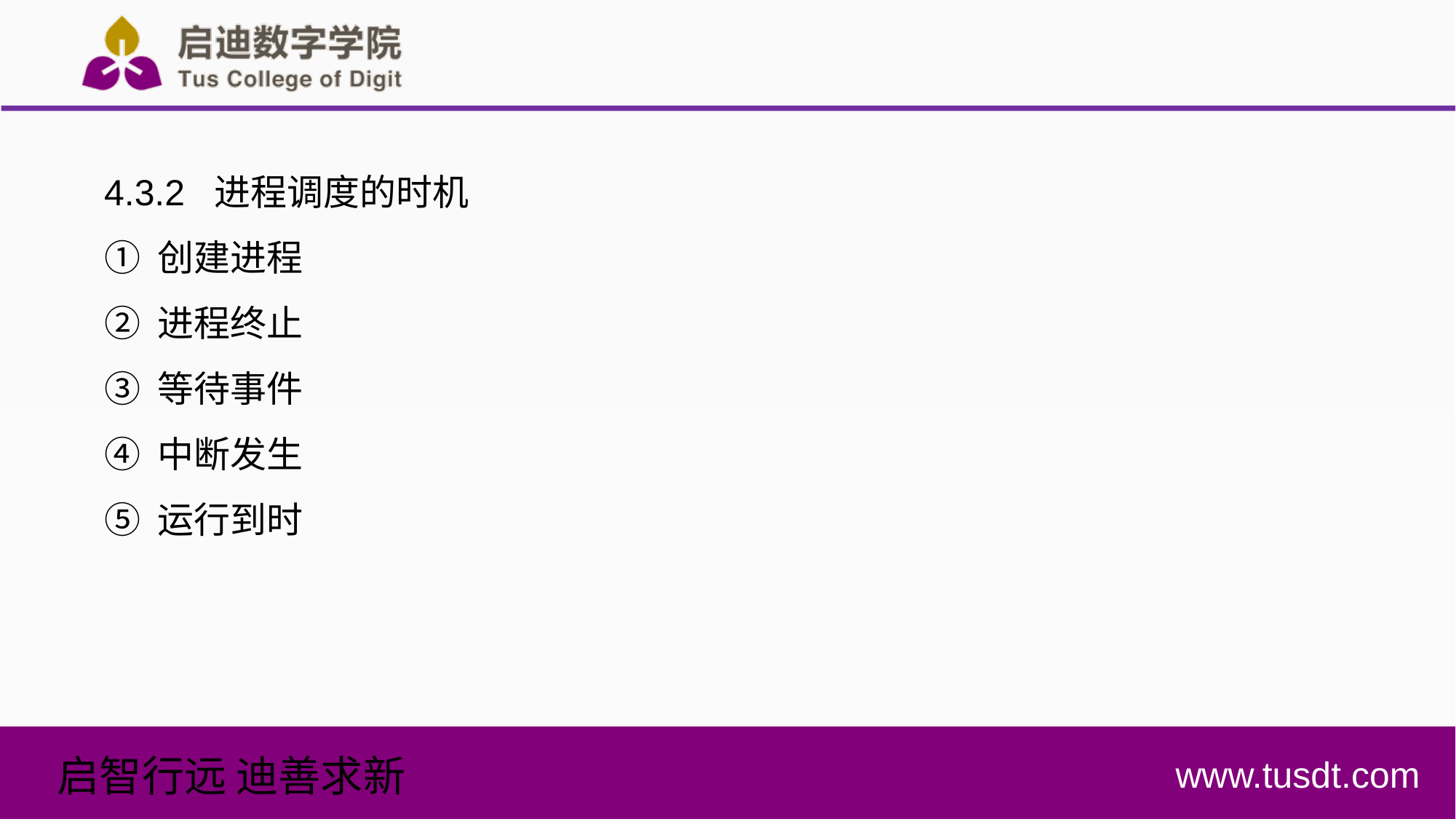

4.3.2  进程调度的时机
① 创建进程
② 进程终止
③ 等待事件
④ 中断发生
⑤ 运行到时